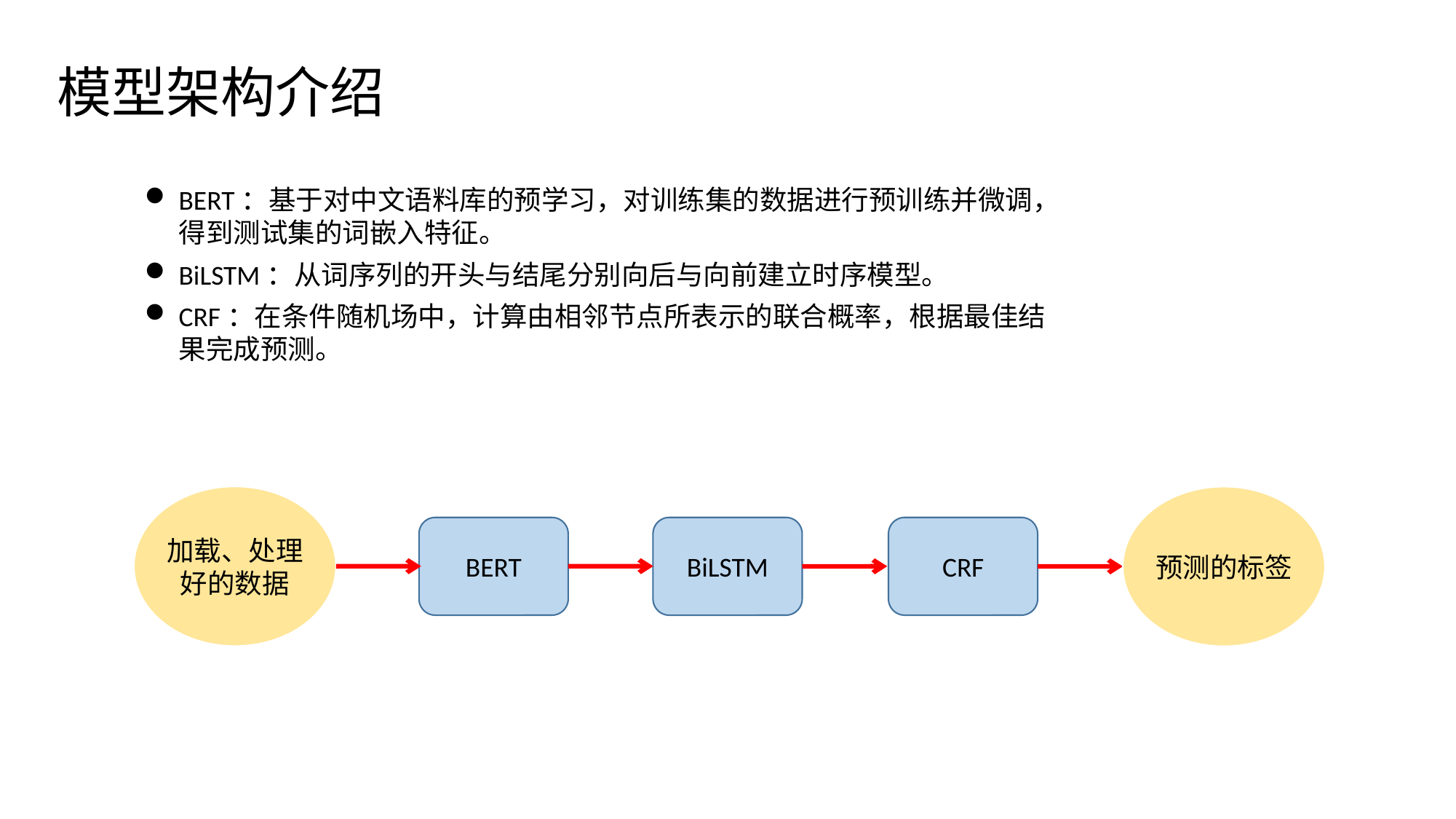

# 模型架构介绍
BERT：基于对中文语料库的预学习，对训练集的数据进行预训练并微调，得到测试集的词嵌入特征。
BiLSTM：从词序列的开头与结尾分别向后与向前建立时序模型。
CRF：在条件随机场中，计算由相邻节点所表示的联合概率，根据最佳结果完成预测。

加载、处理好的数据

预测的标签

BERT

BiLSTM

CRF